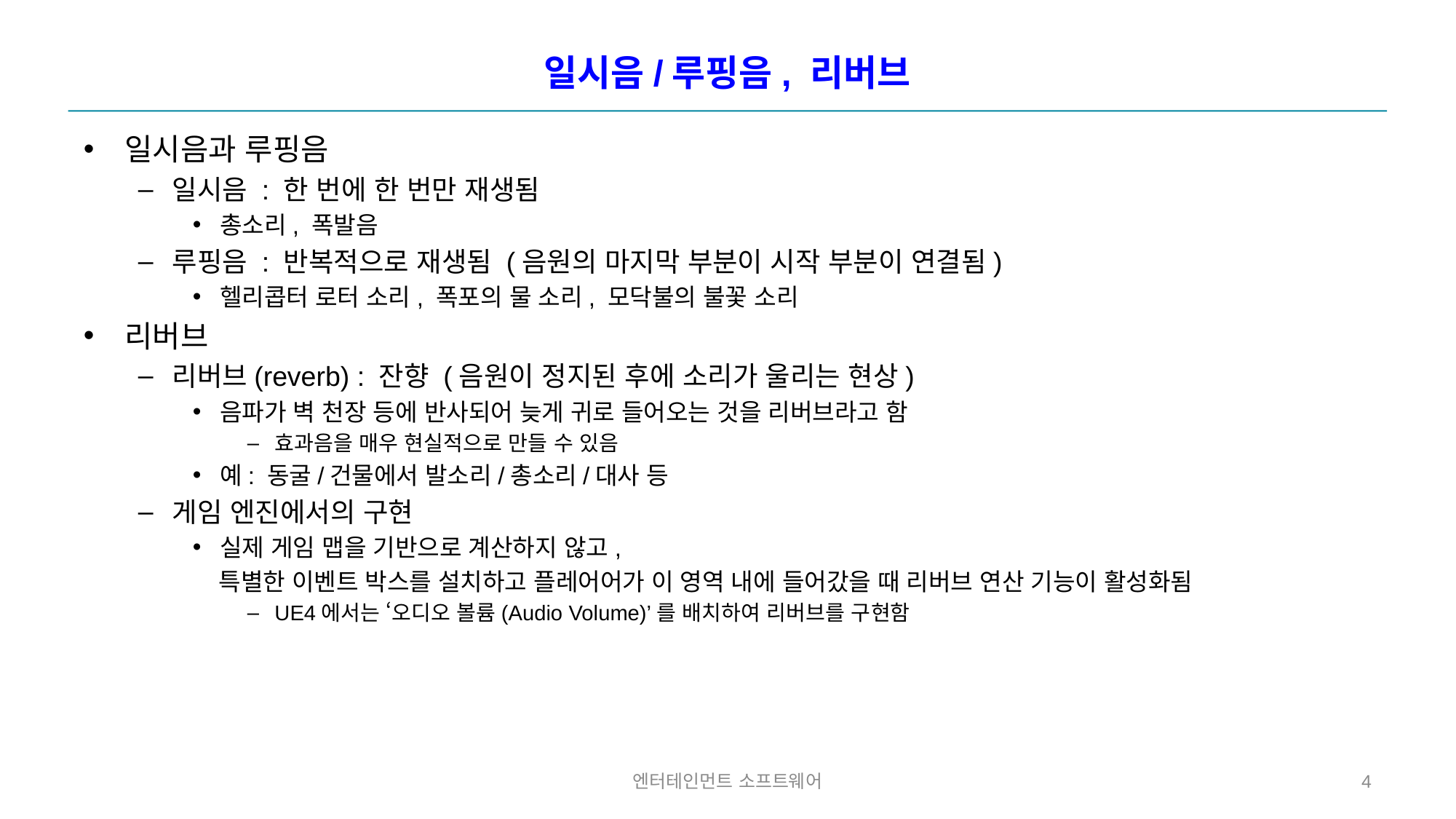

# 일시음/루핑음, 리버브
일시음과 루핑음
일시음 : 한 번에 한 번만 재생됨
총소리, 폭발음
루핑음 : 반복적으로 재생됨 (음원의 마지막 부분이 시작 부분이 연결됨)
헬리콥터 로터 소리, 폭포의 물 소리, 모닥불의 불꽃 소리
리버브
리버브(reverb) : 잔향 (음원이 정지된 후에 소리가 울리는 현상)
음파가 벽 천장 등에 반사되어 늦게 귀로 들어오는 것을 리버브라고 함
효과음을 매우 현실적으로 만들 수 있음
예: 동굴/건물에서 발소리/총소리/대사 등
게임 엔진에서의 구현
실제 게임 맵을 기반으로 계산하지 않고,
   특별한 이벤트 박스를 설치하고 플레어어가 이 영역 내에 들어갔을 때 리버브 연산 기능이 활성화됨
UE4에서는 ‘오디오 볼륨(Audio Volume)’를 배치하여 리버브를 구현함

엔터테인먼트 소프트웨어
4